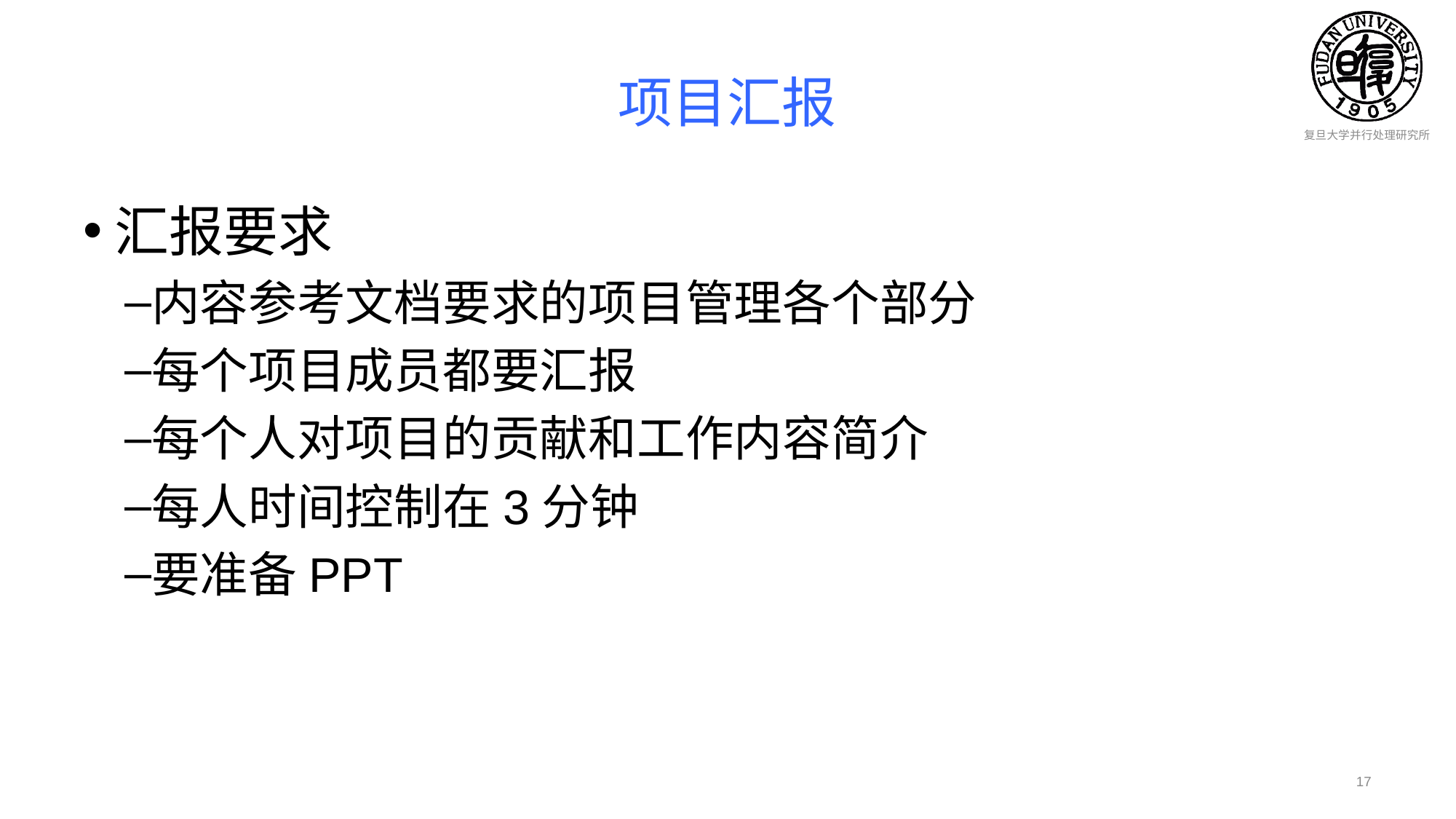

# 项目汇报
复旦大学并行处理研究所
汇报要求
内容参考文档要求的项目管理各个部分
每个项目成员都要汇报
每个人对项目的贡献和工作内容简介
每人时间控制在3分钟
要准备PPT
17